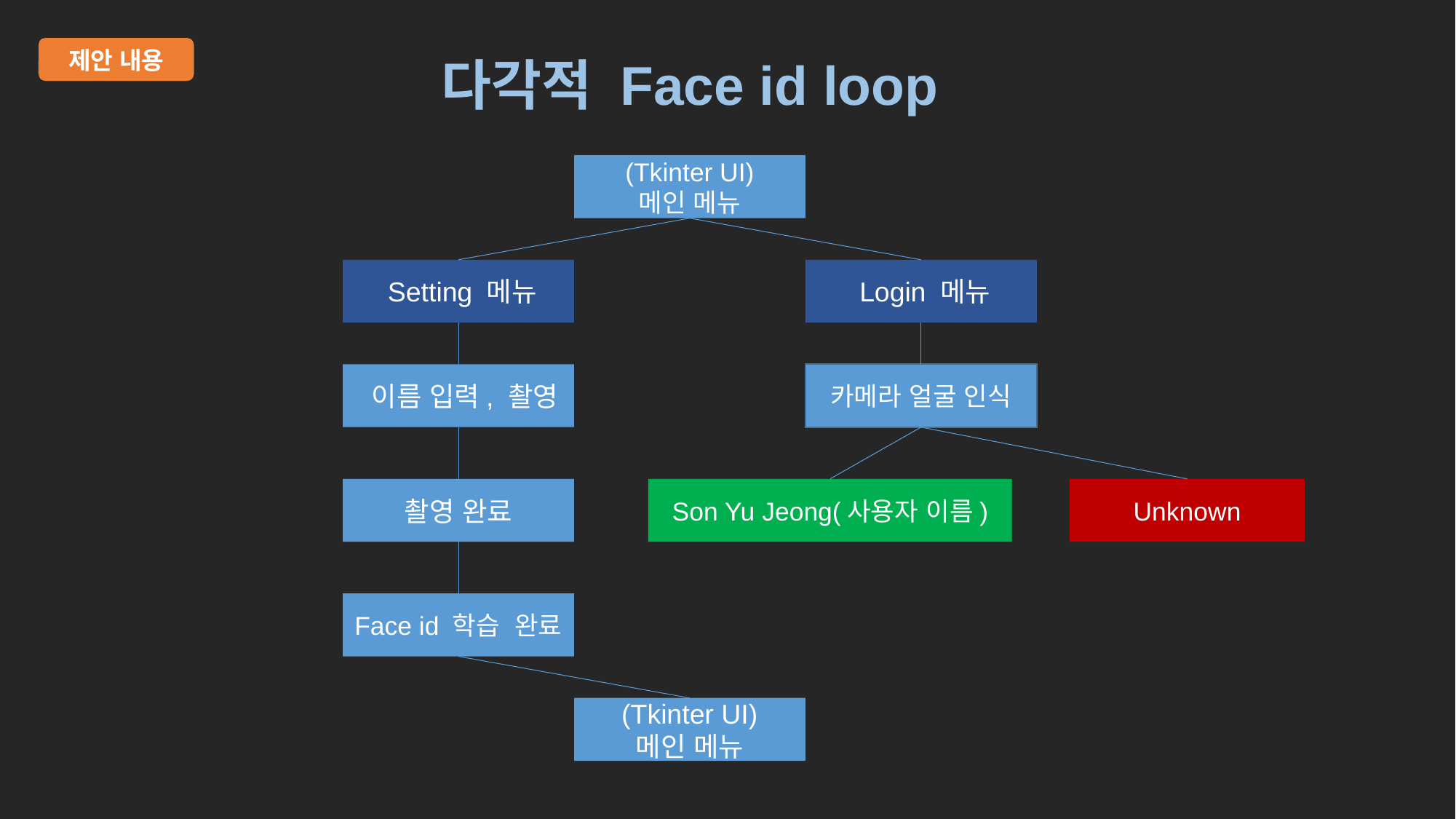

작성 코드
제안 내용
다각적 Face id loop
(Tkinter UI)
메인 메뉴
 Setting 메뉴
 Login 메뉴
 이름 입력, 촬영
카메라 얼굴 인식
촬영 완료
Son Yu Jeong(사용자 이름)
Unknown
Face id 학습  완료
(Tkinter UI)
메인 메뉴